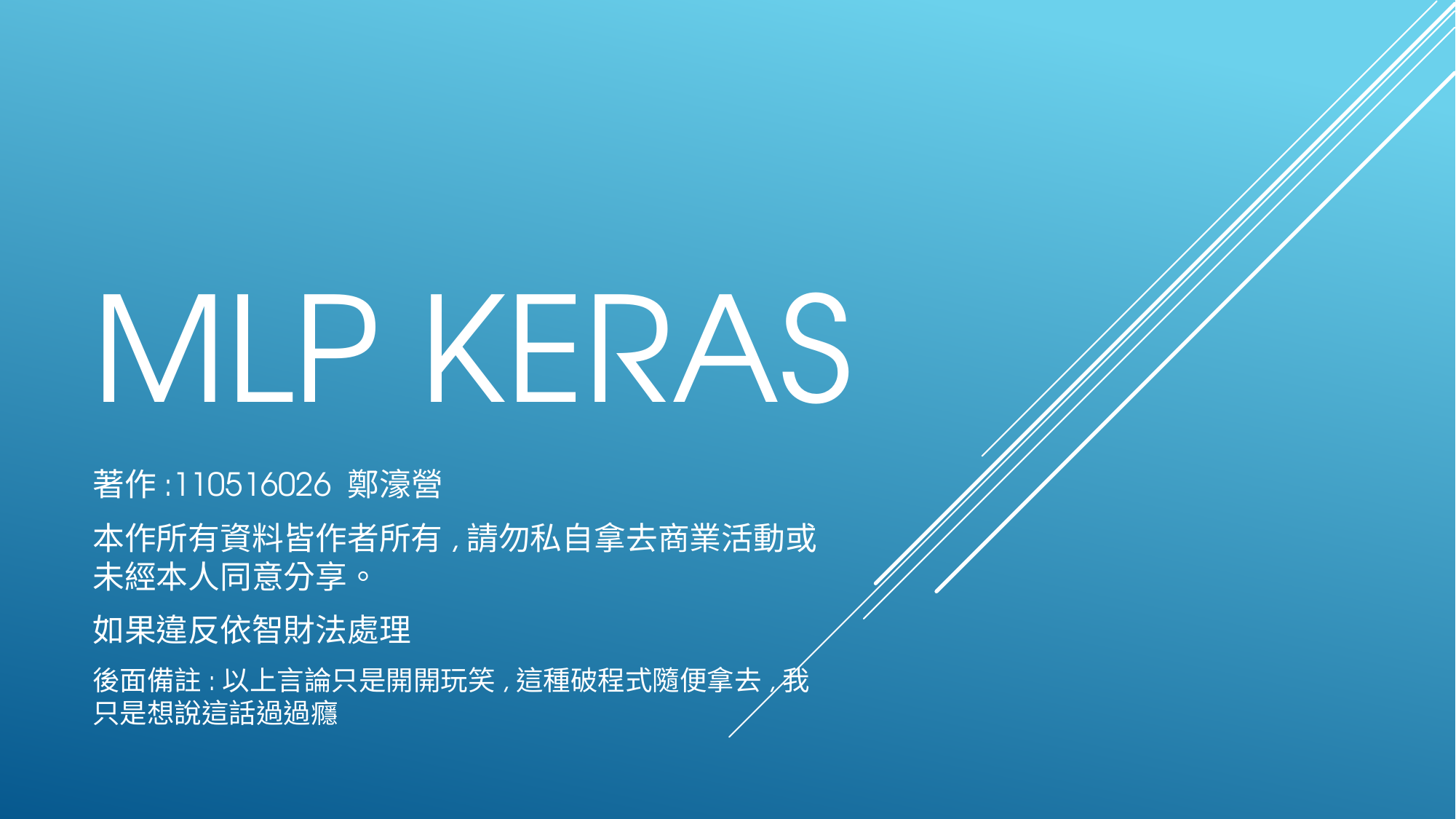

# MLP Keras
著作:110516026 鄭濠營
本作所有資料皆作者所有,請勿私自拿去商業活動或未經本人同意分享。
如果違反依智財法處理
後面備註:以上言論只是開開玩笑,這種破程式隨便拿去,我只是想說這話過過癮